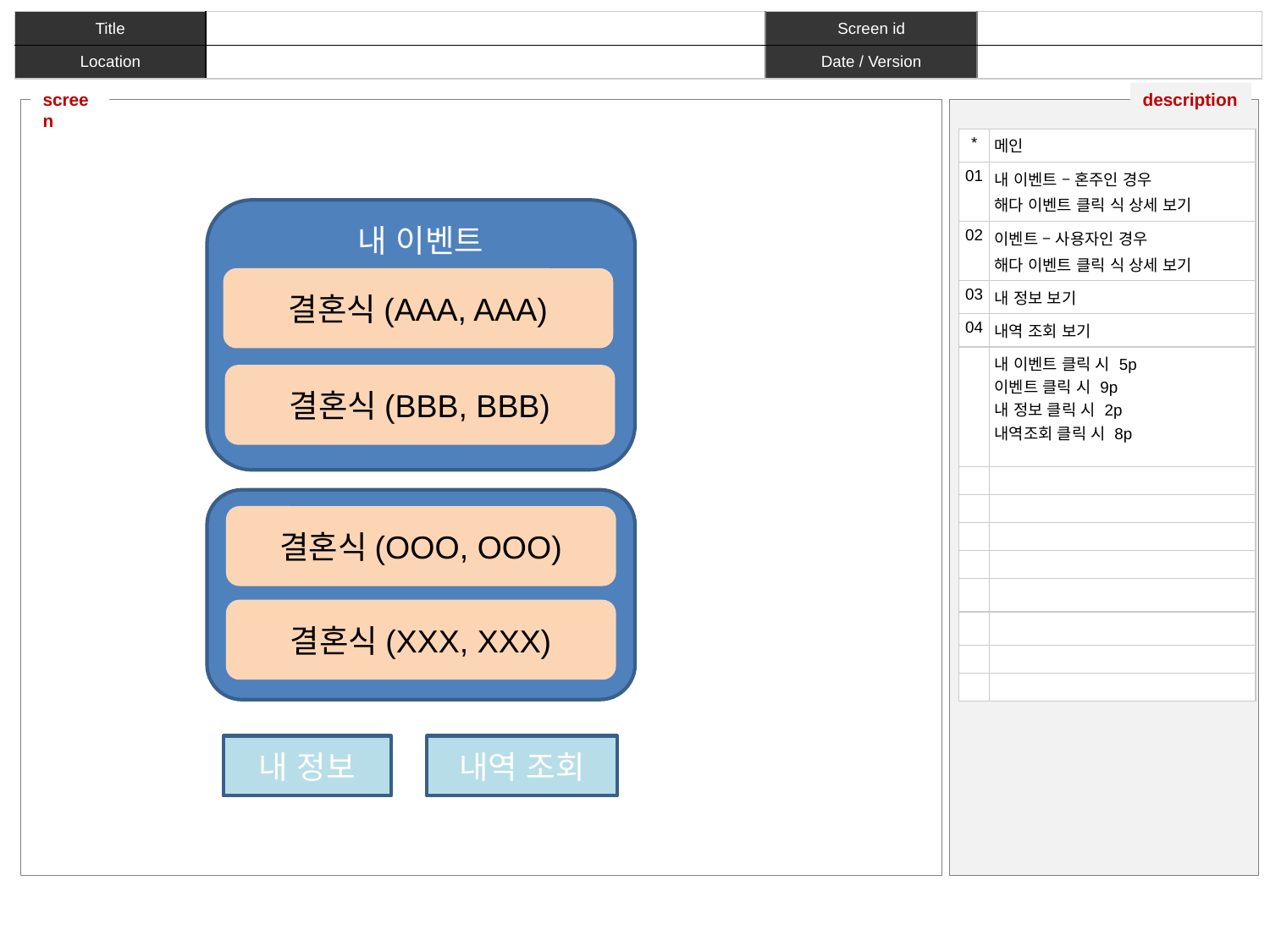

| \* | 메인 |
| --- | --- |
| 01 | 내 이벤트 – 혼주인 경우 해다 이벤트 클릭 식 상세 보기 |
| 02 | 이벤트 – 사용자인 경우 해다 이벤트 클릭 식 상세 보기 |
| 03 | 내 정보 보기 |
| 04 | 내역 조회 보기 |
|  | 내 이벤트 클릭 시 5p 이벤트 클릭 시 9p 내 정보 클릭 시 2p 내역조회 클릭 시 8p |
|  |  |
|  |  |
|  |  |
|  |  |
|  |  |
|  |  |
|  |  |
|  |  |
내 이벤트

결혼식(AAA, AAA)
결혼식(BBB, BBB)

결혼식(OOO, OOO)
결혼식(XXX, XXX)
내 정보
내역 조회